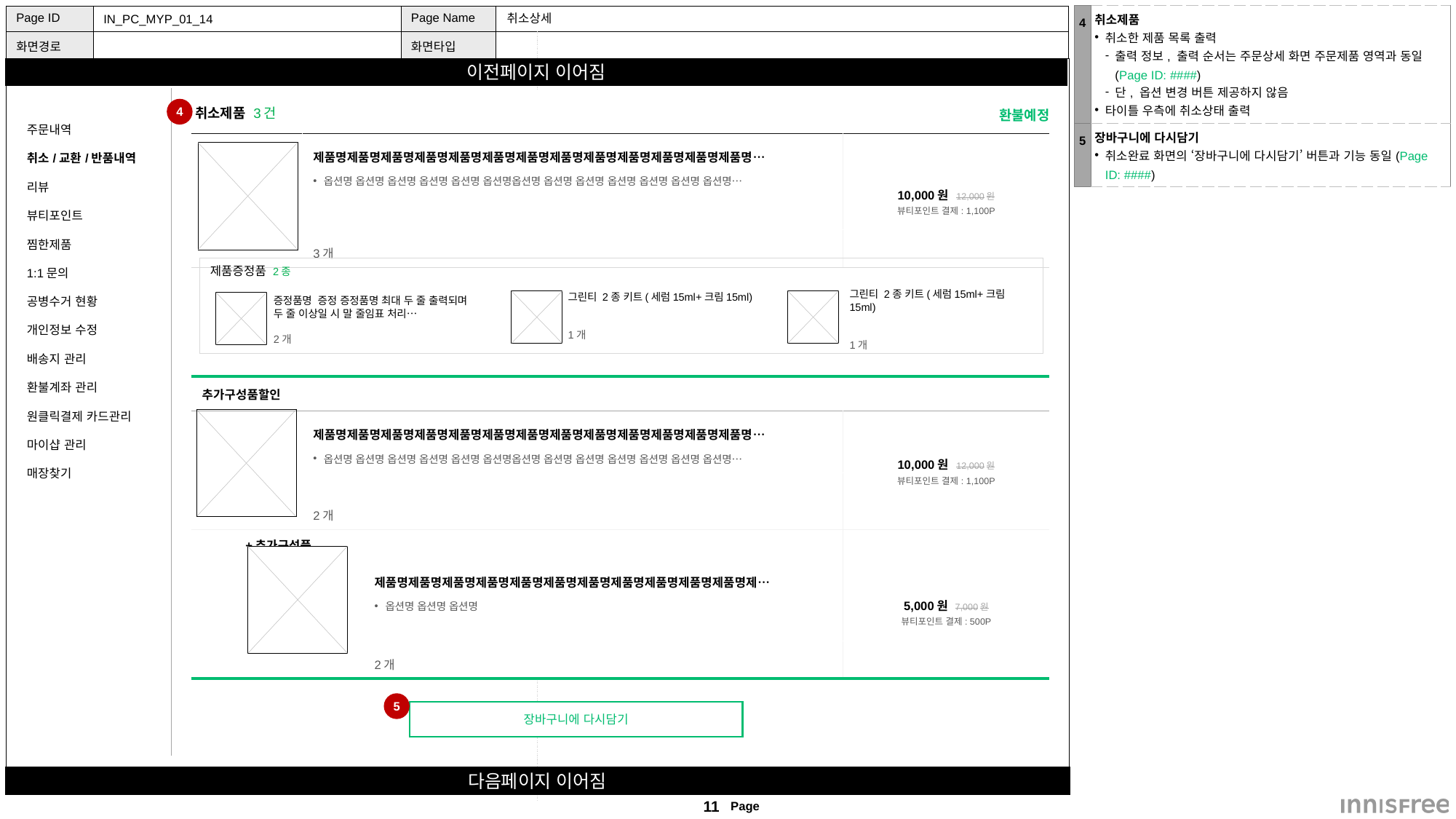

| 4 | 취소제품 취소한 제품 목록 출력 출력 정보, 출력 순서는 주문상세 화면 주문제품 영역과 동일(Page ID: ####) 단, 옵션 변경 버튼 제공하지 않음 타이틀 우측에 취소상태 출력 |
| --- | --- |
| 5 | 장바구니에 다시담기 취소완료 화면의 ‘장바구니에 다시담기’ 버튼과 기능 동일(Page ID: ####) |
IN_PC_MYP_01_14
# 취소상세
| 주문내역 |
| --- |
| 취소/교환/반품내역 |
| 리뷰 |
| 뷰티포인트 |
| 찜한제품 |
| 1:1문의 |
| 공병수거 현황 |
| 개인정보 수정 |
| 배송지 관리 |
| 환불계좌 관리 |
| 원클릭결제 카드관리 |
| 마이샵 관리 |
| 매장찾기 |
|  |
| 취소제품 3건 |  |  |  |  |
| --- | --- | --- | --- | --- |
|  |  | 제품명제품명제품명제품명제품명제품명제품명제품명제품명제품명제품명제품명제품명… 옵션명 옵션명 옵션명 옵션명 옵션명 옵션명옵션명 옵션명 옵션명 옵션명 옵션명 옵션명 옵션명… |  | 10,000원 12,000원 뷰티포인트 결제: 1,100P |
|  |  | 3개 |  |  |
|  |  |  |  |  |
| 추가구성품할인 |  |  |  |  |
|  |  | 제품명제품명제품명제품명제품명제품명제품명제품명제품명제품명제품명제품명제품명… 옵션명 옵션명 옵션명 옵션명 옵션명 옵션명옵션명 옵션명 옵션명 옵션명 옵션명 옵션명 옵션명… |  | 10,000원 12,000원 뷰티포인트 결제: 1,100P |
|  |  | 2개 |  |  |
|  | +추가구성품 |  |  |  |
|  |  |  | 제품명제품명제품명제품명제품명제품명제품명제품명제품명제품명제품명제… 옵션명 옵션명 옵션명 | 5,000원 7,000원 뷰티포인트 결제: 500P |
|  |  |  | 2개 |  |
4
환불예정

제품증정품 2종
그린티 2종 키트(세럼15ml+크림15ml)

1개
그린티 2종 키트(세럼15ml+크림15ml)

1개
증정품명  증정 증정품명 최대 두 줄 출력되며 두 줄 이상일 시 말 줄임표 처리…

2개

5
장바구니에 다시담기